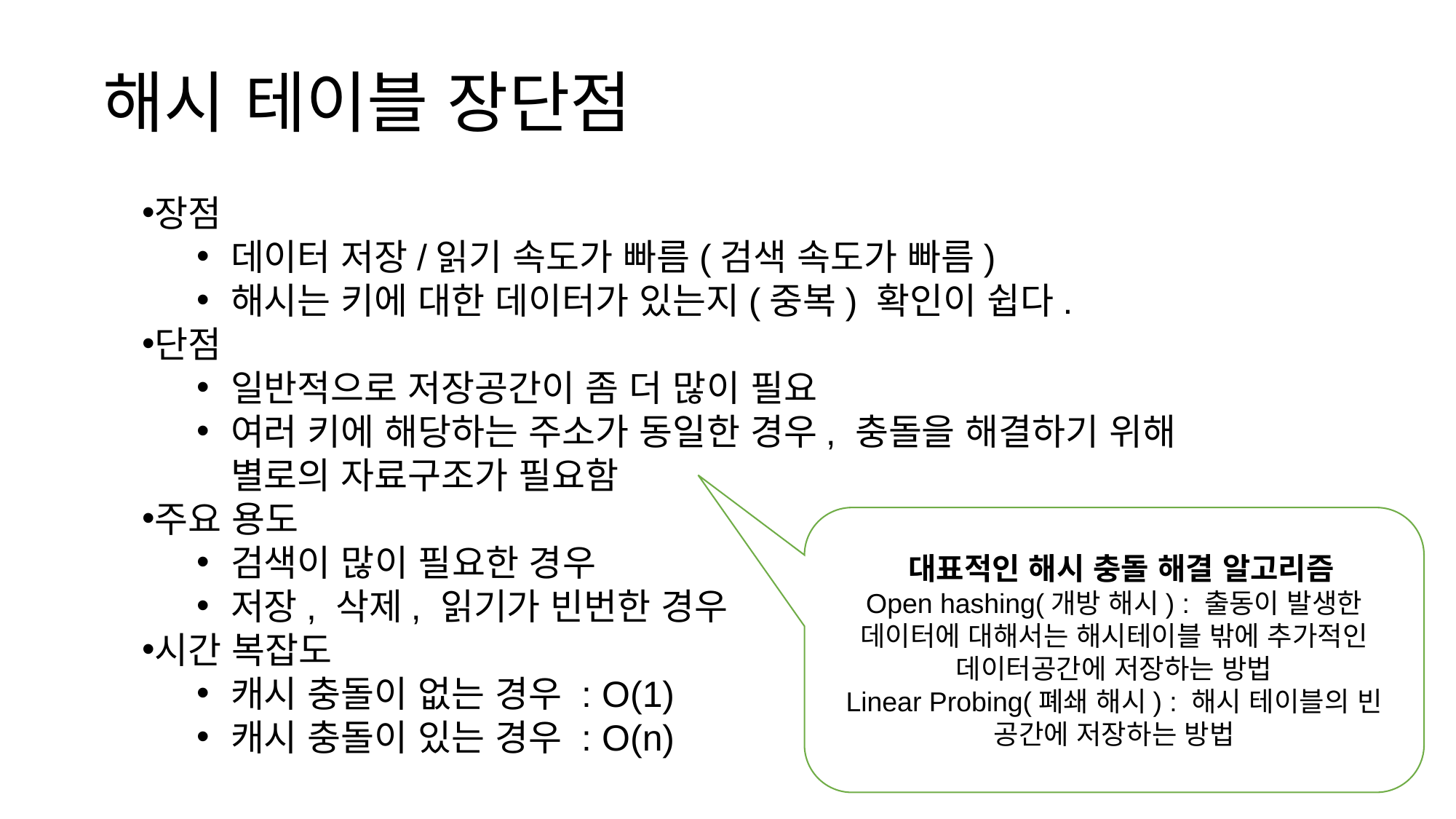

# 해시 테이블 장단점
장점
데이터 저장/읽기 속도가 빠름(검색 속도가 빠름)
해시는 키에 대한 데이터가 있는지(중복) 확인이 쉽다.
단점
일반적으로 저장공간이 좀 더 많이 필요
여러 키에 해당하는 주소가 동일한 경우, 충돌을 해결하기 위해 별로의 자료구조가 필요함
주요 용도
검색이 많이 필요한 경우
저장, 삭제, 읽기가 빈번한 경우
시간 복잡도
캐시 충돌이 없는 경우 : O(1)
캐시 충돌이 있는 경우 : O(n)
 대표적인 해시 충돌 해결 알고리즘
Open hashing(개방 해시) : 출동이 발생한 데이터에 대해서는 해시테이블 밖에 추가적인 데이터공간에 저장하는 방법
Linear Probing(폐쇄 해시) : 해시 테이블의 빈 공간에 저장하는 방법